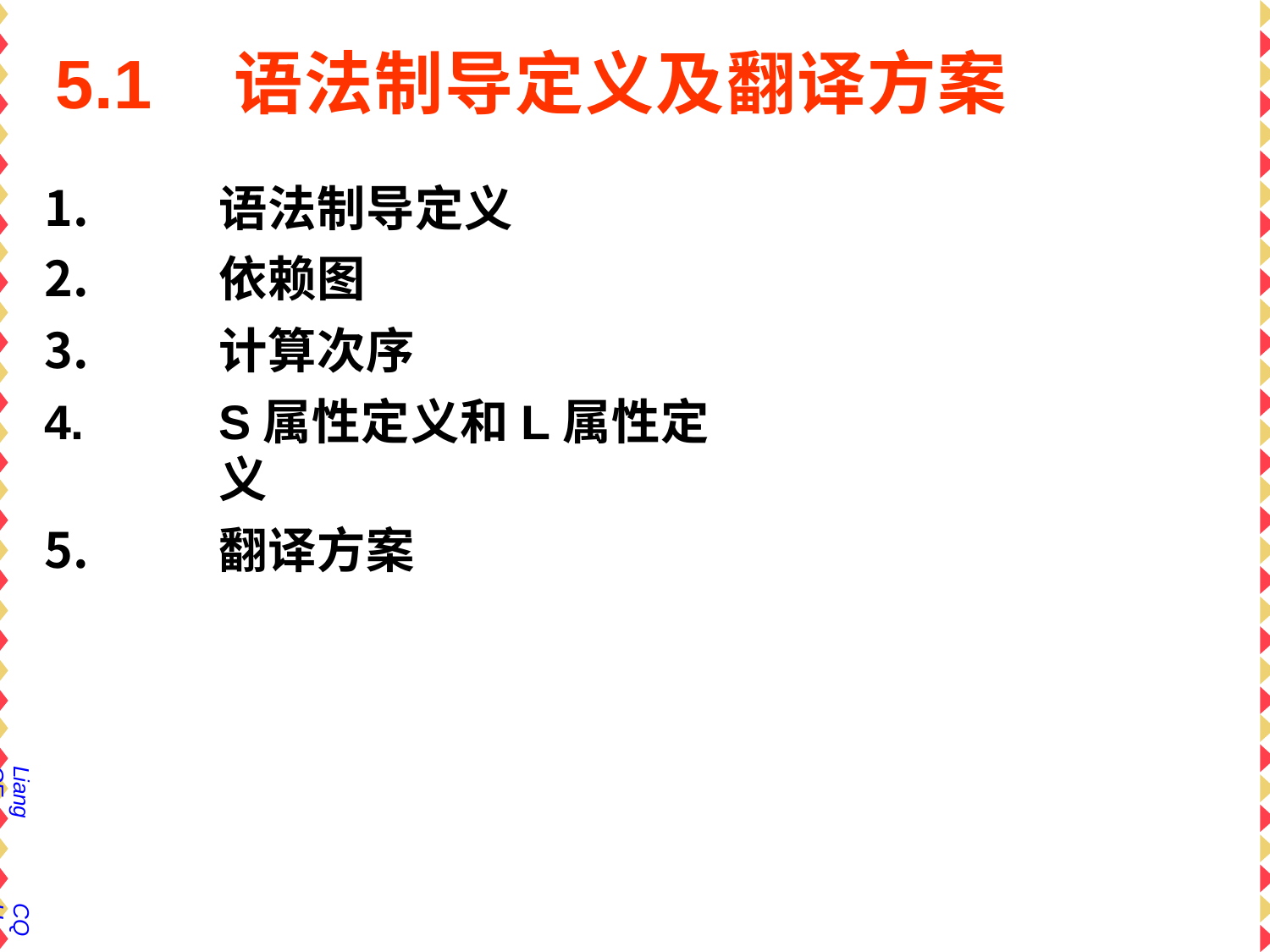

# 5.1	语法制导定义及翻译方案
语法制导定义
依赖图
计算次序
S属性定义和L属性定义
翻译方案
Liang GE
CQU
11